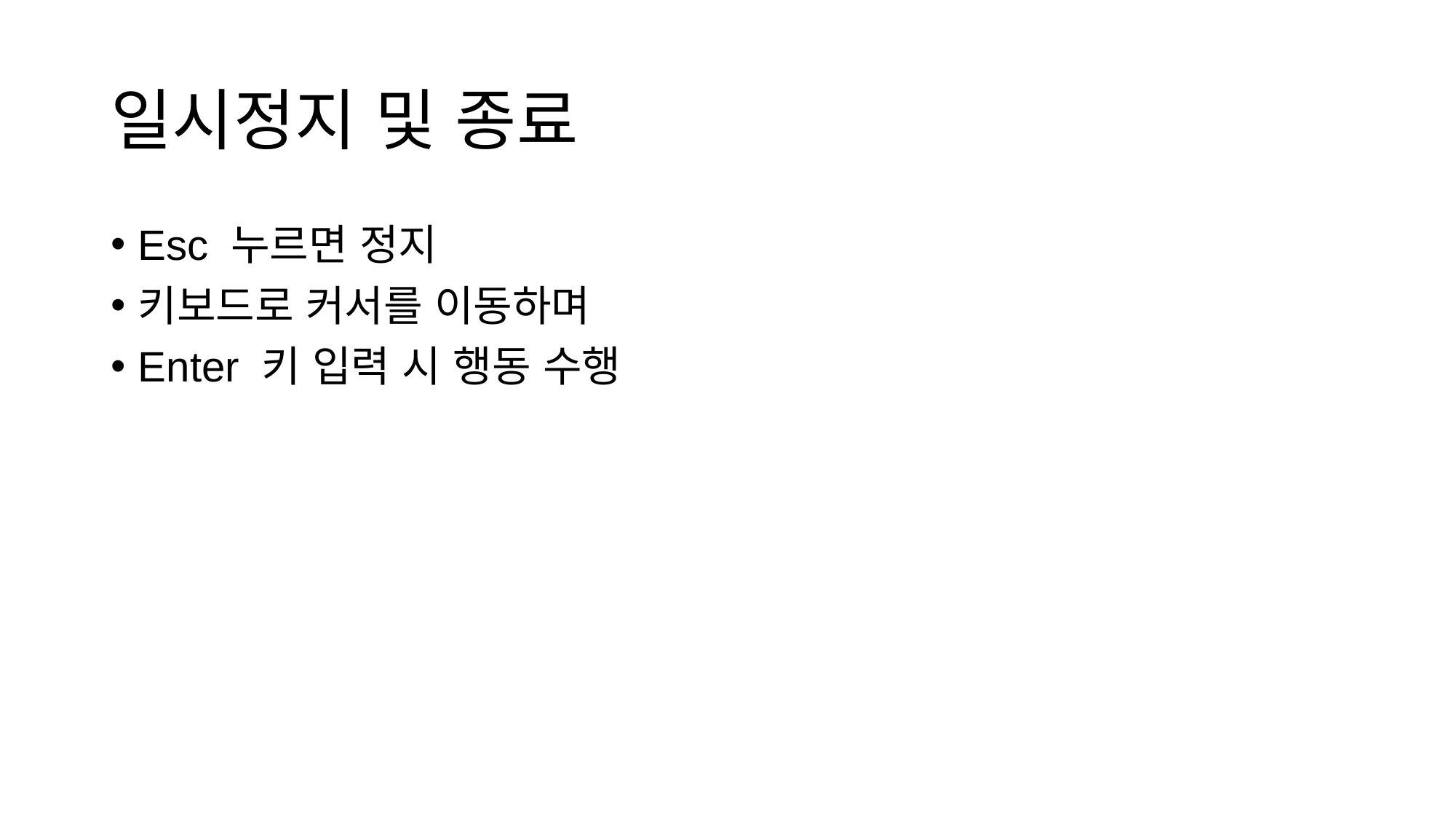

# 일시정지 및 종료
Esc 누르면 정지
키보드로 커서를 이동하며
Enter 키 입력 시 행동 수행